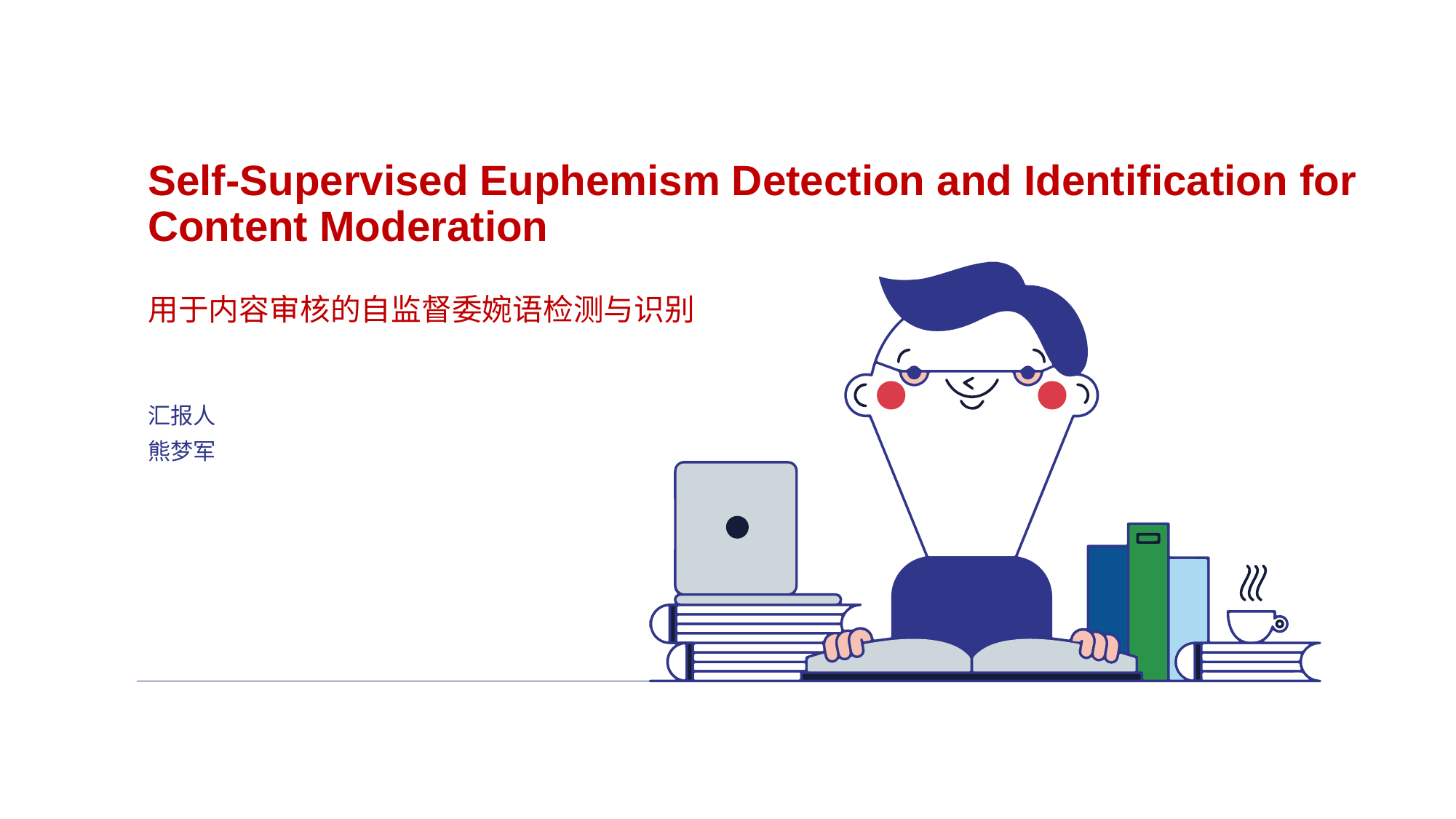

# Self-Supervised Euphemism Detection and Identification for Content Moderation
用于内容审核的自监督委婉语检测与识别
汇报人
熊梦军